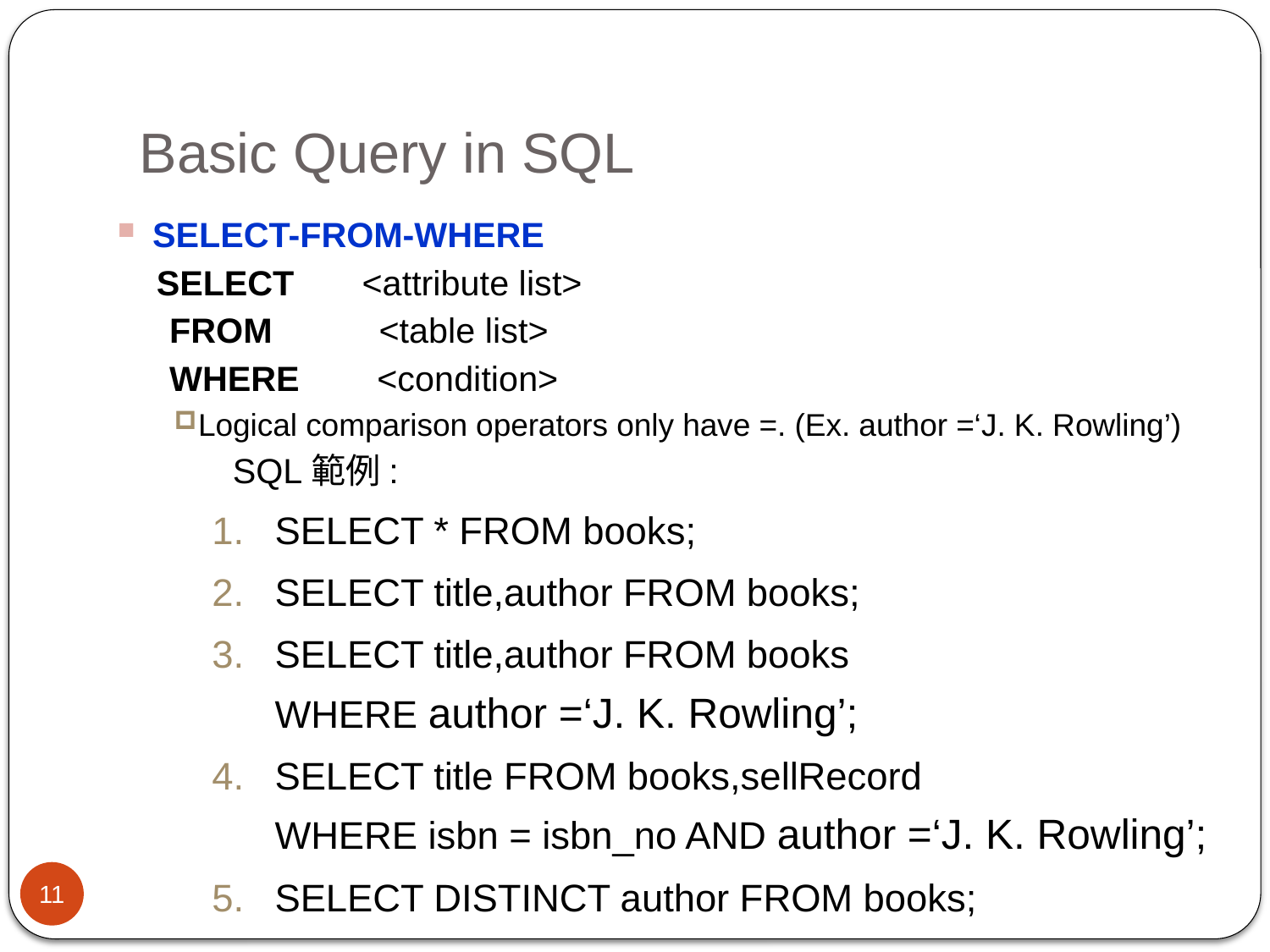

# Basic Query in SQL
SELECT-FROM-WHERE
    SELECT       <attribute list>
           FROM           <table list>
           WHERE        <condition>
Logical comparison operators only have =. (Ex. author =‘J. K. Rowling’)
      SQL範例:
SELECT * FROM books;
SELECT title,author FROM books;
SELECT title,author FROM books
WHERE author =‘J. K. Rowling’;
SELECT title FROM books,sellRecord
WHERE isbn = isbn_no AND author =‘J. K. Rowling’;
SELECT DISTINCT author FROM books;

11